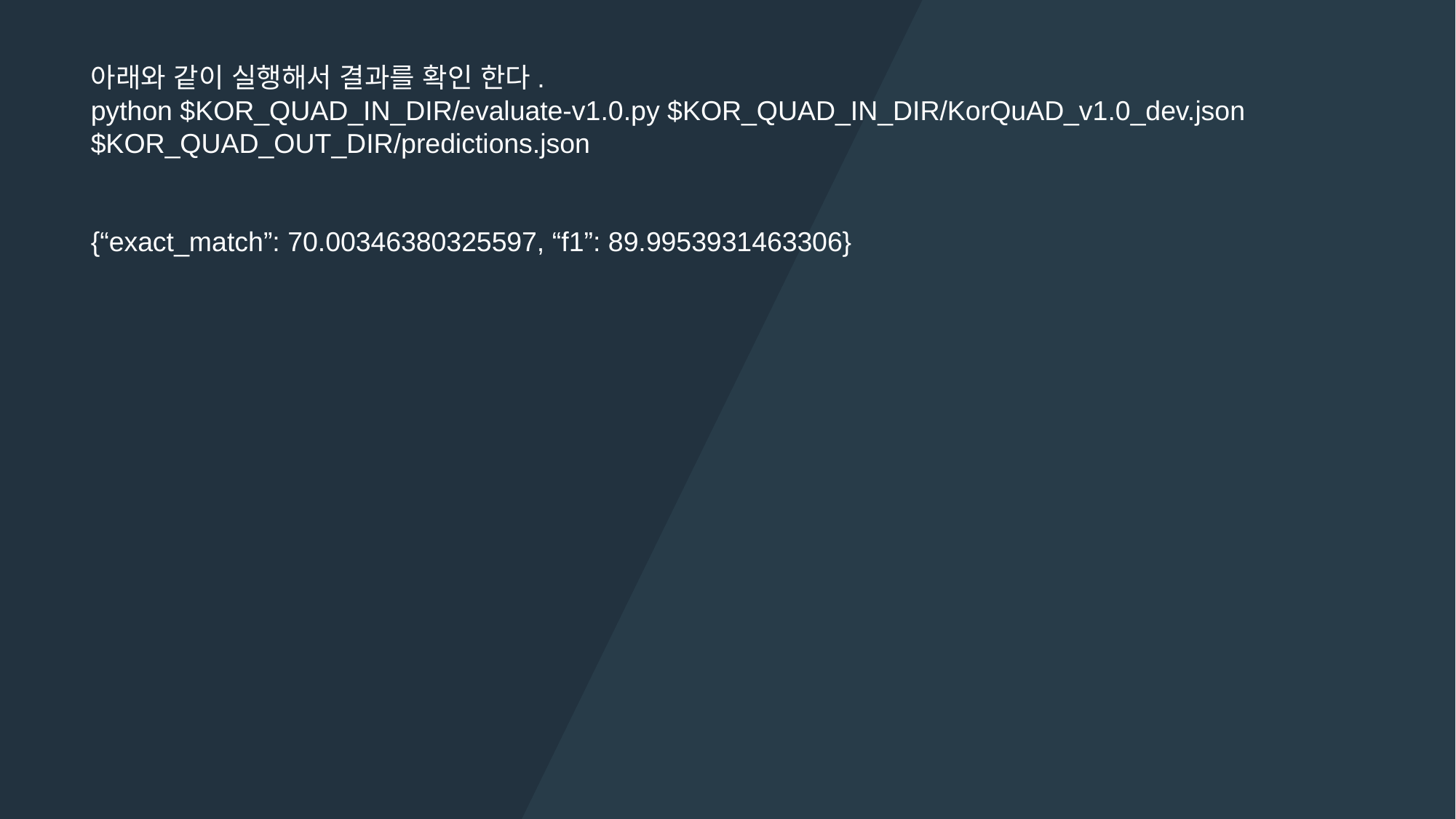

아래와 같이 실행해서 결과를 확인 한다.
python $KOR_QUAD_IN_DIR/evaluate-v1.0.py $KOR_QUAD_IN_DIR/KorQuAD_v1.0_dev.json  $KOR_QUAD_OUT_DIR/predictions.json

{“exact_match”: 70.00346380325597, “f1”: 89.9953931463306}